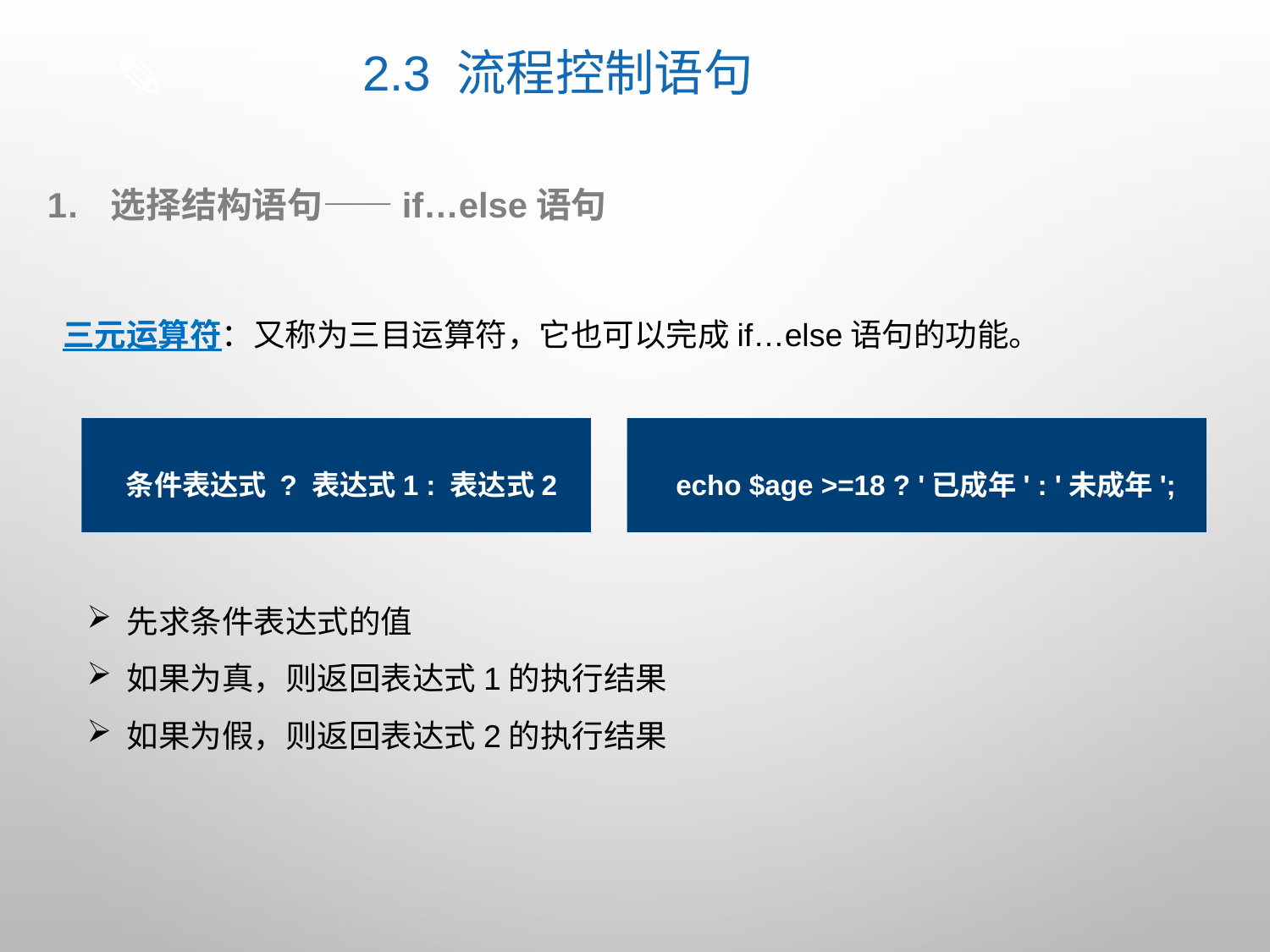

# 2.3 流程控制语句
选择结构语句——if…else语句
三元运算符：又称为三目运算符，它也可以完成if…else语句的功能。

条件表达式 ? 表达式1 : 表达式2

echo $age >=18 ? '已成年' : '未成年';
先求条件表达式的值
如果为真，则返回表达式1的执行结果
如果为假，则返回表达式2的执行结果